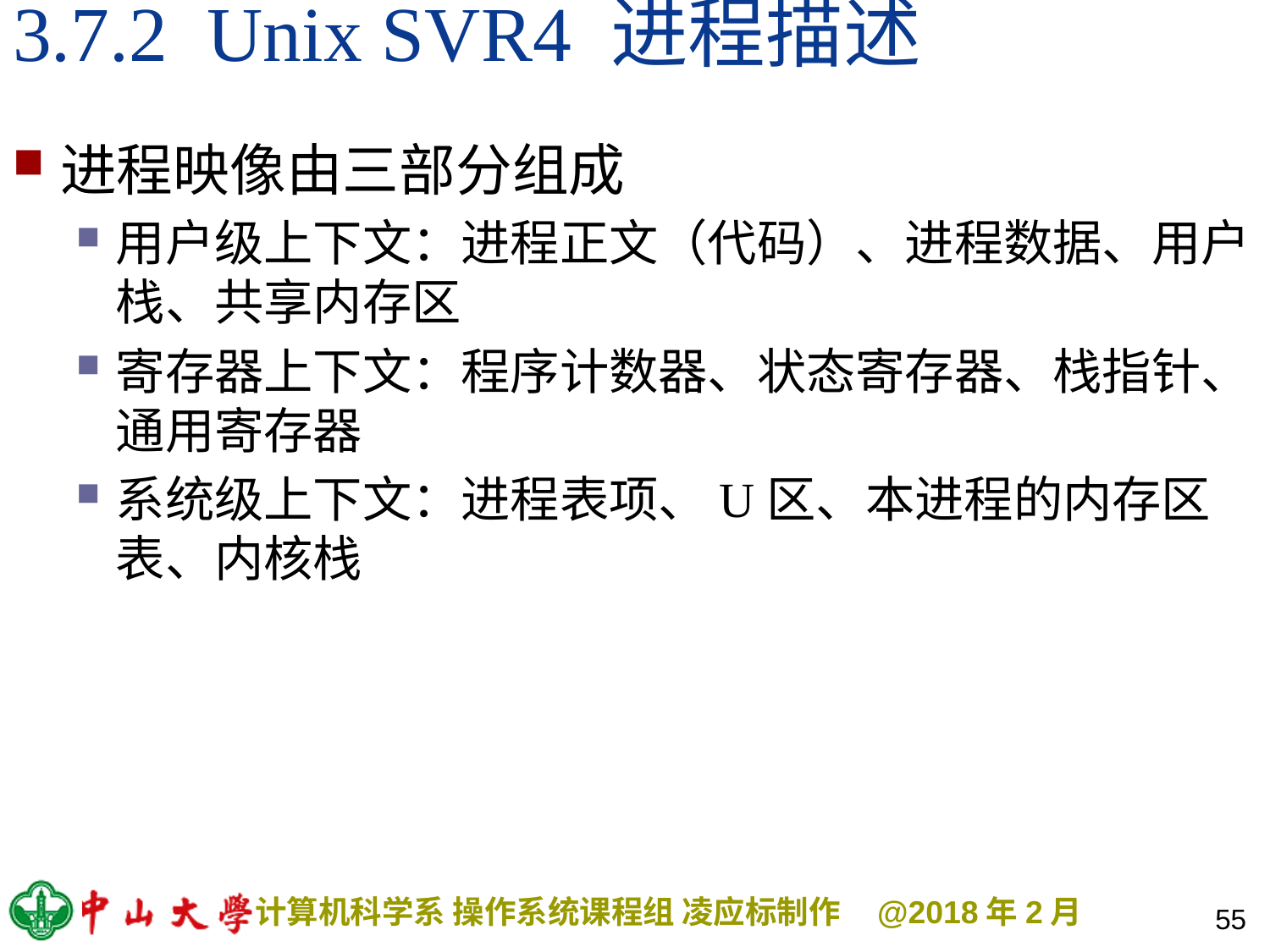

# 3.7.2  Unix SVR4 进程描述
进程映像由三部分组成
用户级上下文：进程正文（代码）、进程数据、用户栈、共享内存区
寄存器上下文：程序计数器、状态寄存器、栈指针、通用寄存器
系统级上下文：进程表项、U区、本进程的内存区表、内核栈

55